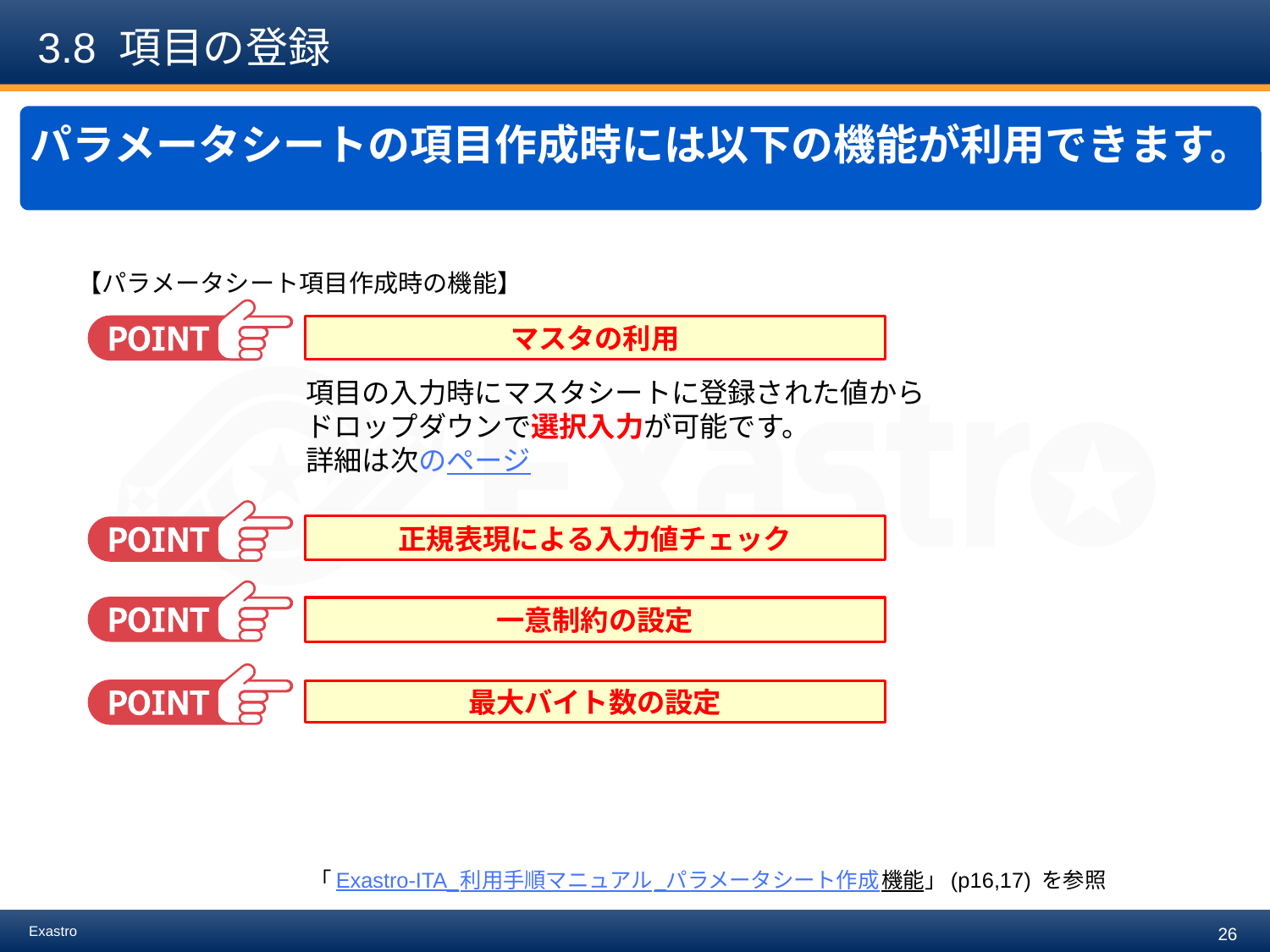

# 3.8 項目の登録
パラメータシートの項目作成時には以下の機能が利用できます。
【パラメータシート項目作成時の機能】

マスタの利用
項目の入力時にマスタシートに登録された値から
ドロップダウンで選択入力が可能です。
詳細は次のページ

正規表現による入力値チェック

一意制約の設定

最大バイト数の設定
「Exastro-ITA_利用手順マニュアル_パラメータシート作成機能」(p16,17) を参照